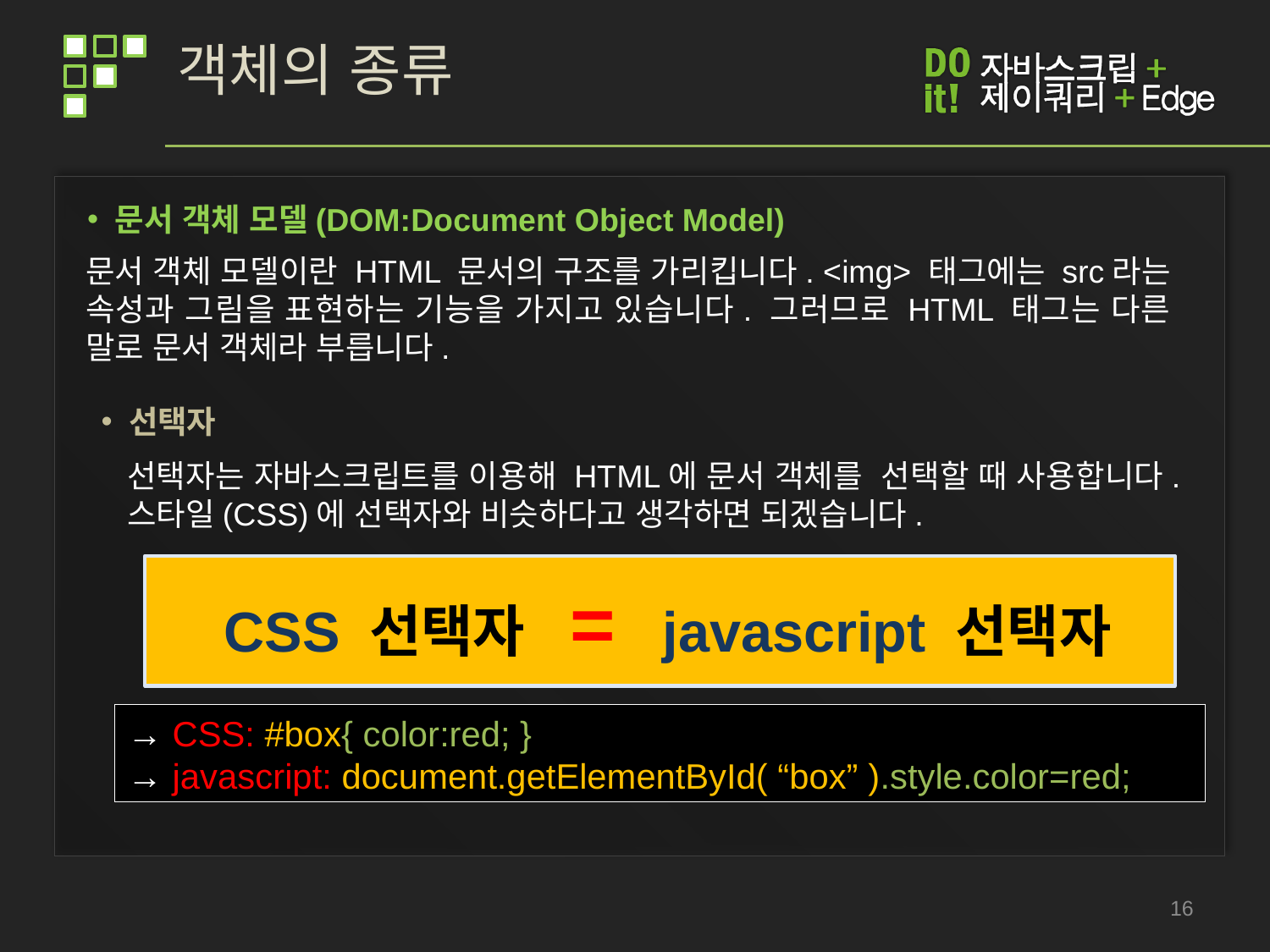

# 객체의 종류
 문서 객체 모델(DOM:Document Object Model)
문서 객체 모델이란 HTML 문서의 구조를 가리킵니다. <img> 태그에는 src라는 속성과 그림을 표현하는 기능을 가지고 있습니다. 그러므로 HTML 태그는 다른 말로 문서 객체라 부릅니다.
 선택자
선택자는 자바스크립트를 이용해 HTML에 문서 객체를  선택할 때 사용합니다. 스타일(CSS)에 선택자와 비슷하다고 생각하면 되겠습니다.
 CSS 선택자  =   javascript 선택자
→ CSS: #box{ color:red; }
→ javascript: document.getElementById( “box” ).style.color=red;
16